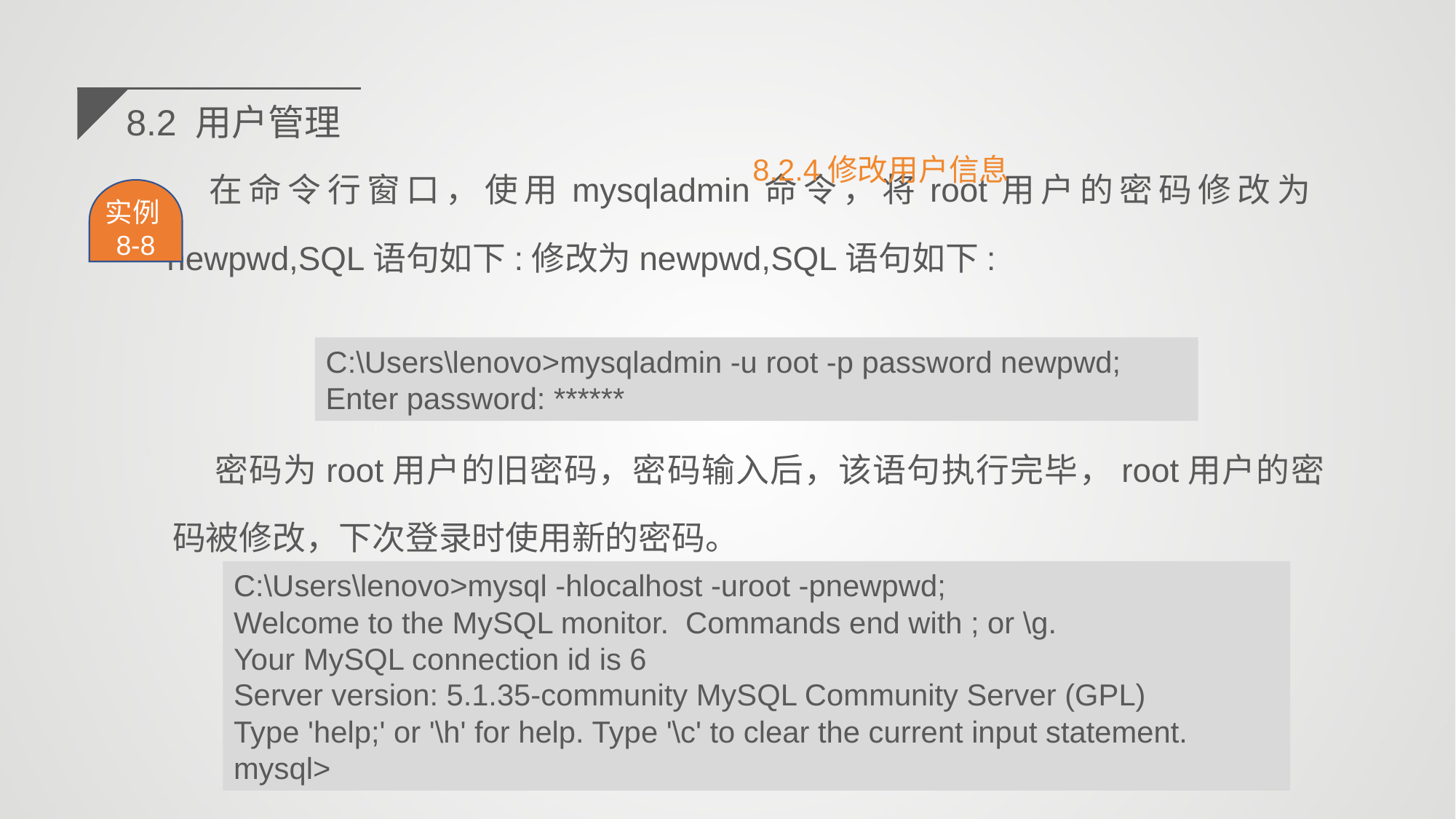

8.2 用户管理

在命令行窗口，使用mysqladmin命令，将root用户的密码修改为newpwd,SQL语句如下:修改为newpwd,SQL语句如下:
8.2.4修改用户信息

实例8-8
C:\Users\lenovo>mysqladmin -u root -p password newpwd;
Enter password: ******
密码为root用户的旧密码，密码输入后，该语句执行完毕，root用户的密码被修改，下次登录时使用新的密码。
C:\Users\lenovo>mysql -hlocalhost -uroot -pnewpwd;
Welcome to the MySQL monitor.  Commands end with ; or \g.
Your MySQL connection id is 6
Server version: 5.1.35-community MySQL Community Server (GPL)
Type 'help;' or '\h' for help. Type '\c' to clear the current input statement.
mysql>